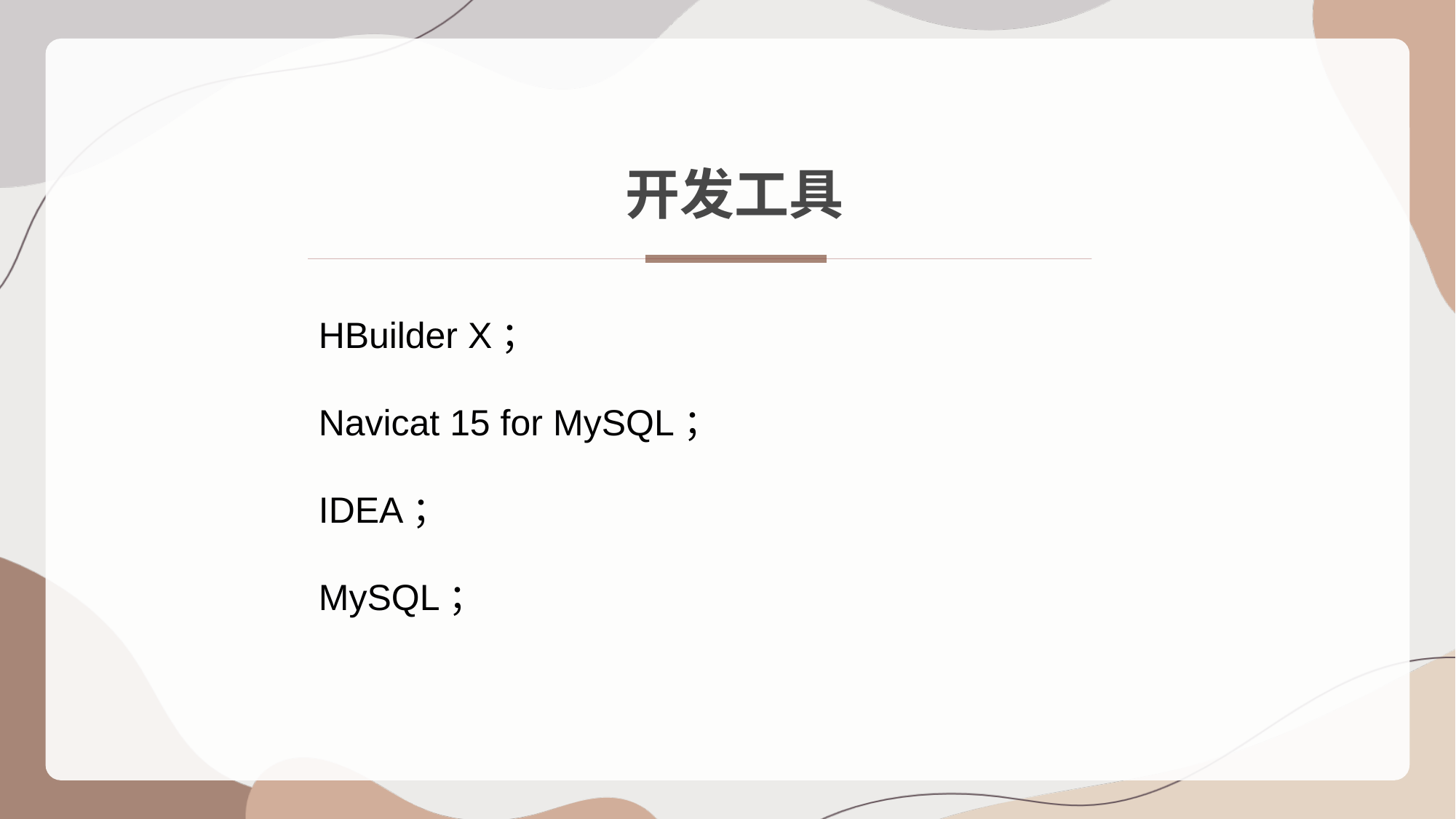

开发工具
HBuilder X；

Navicat 15 for MySQL；

IDEA；

MySQL；